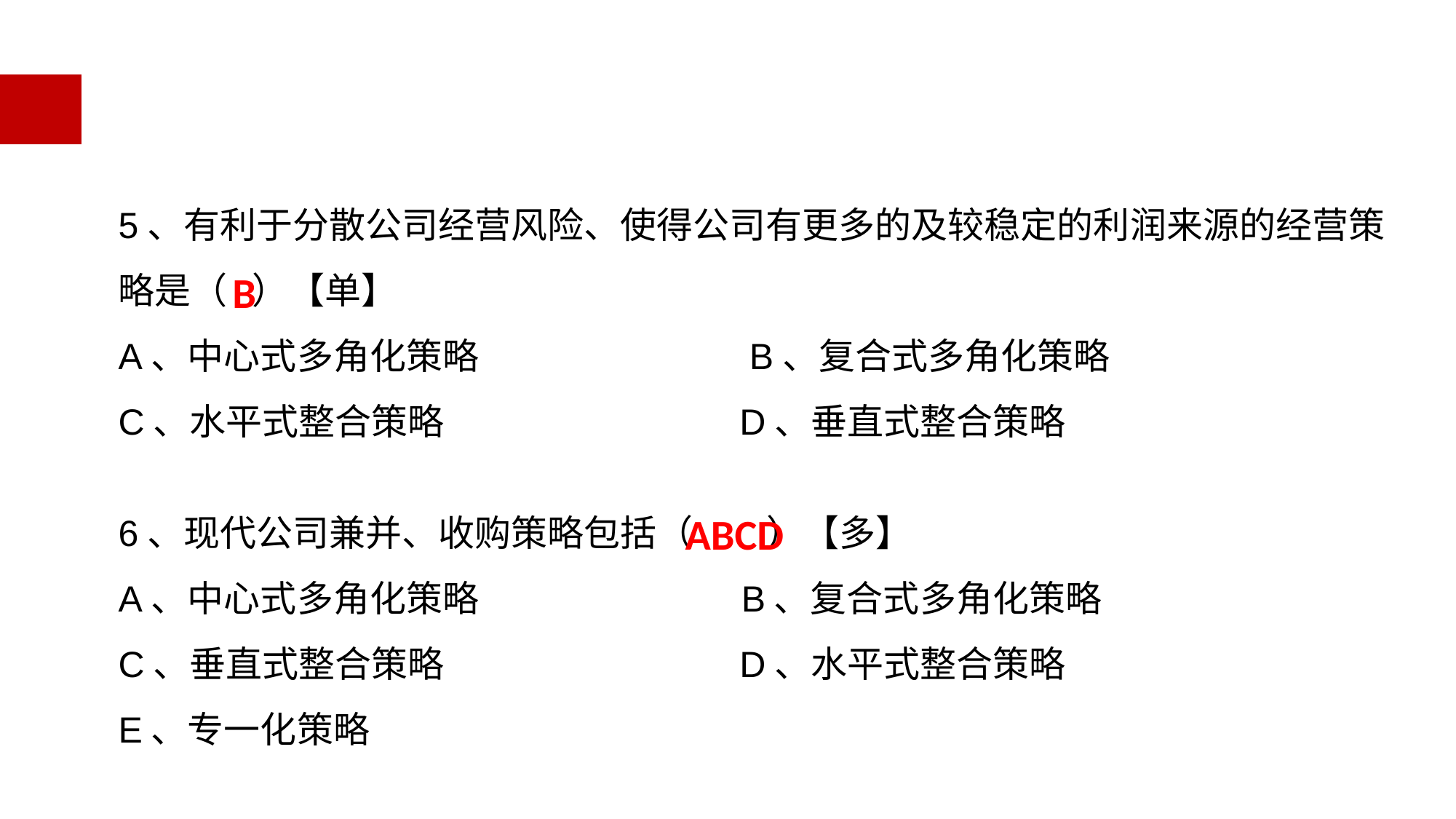

5、有利于分散公司经营风险、使得公司有更多的及较稳定的利润来源的经营策略是（   ）【单】
A、中心式多角化策略                                B、复合式多角化策略
C、水平式整合策略                                   D、垂直式整合策略
B
ABCD
6、现代公司兼并、收购策略包括（         ）【多】
A、中心式多角化策略                               B、复合式多角化策略
C、垂直式整合策略                                   D、水平式整合策略
E、专一化策略